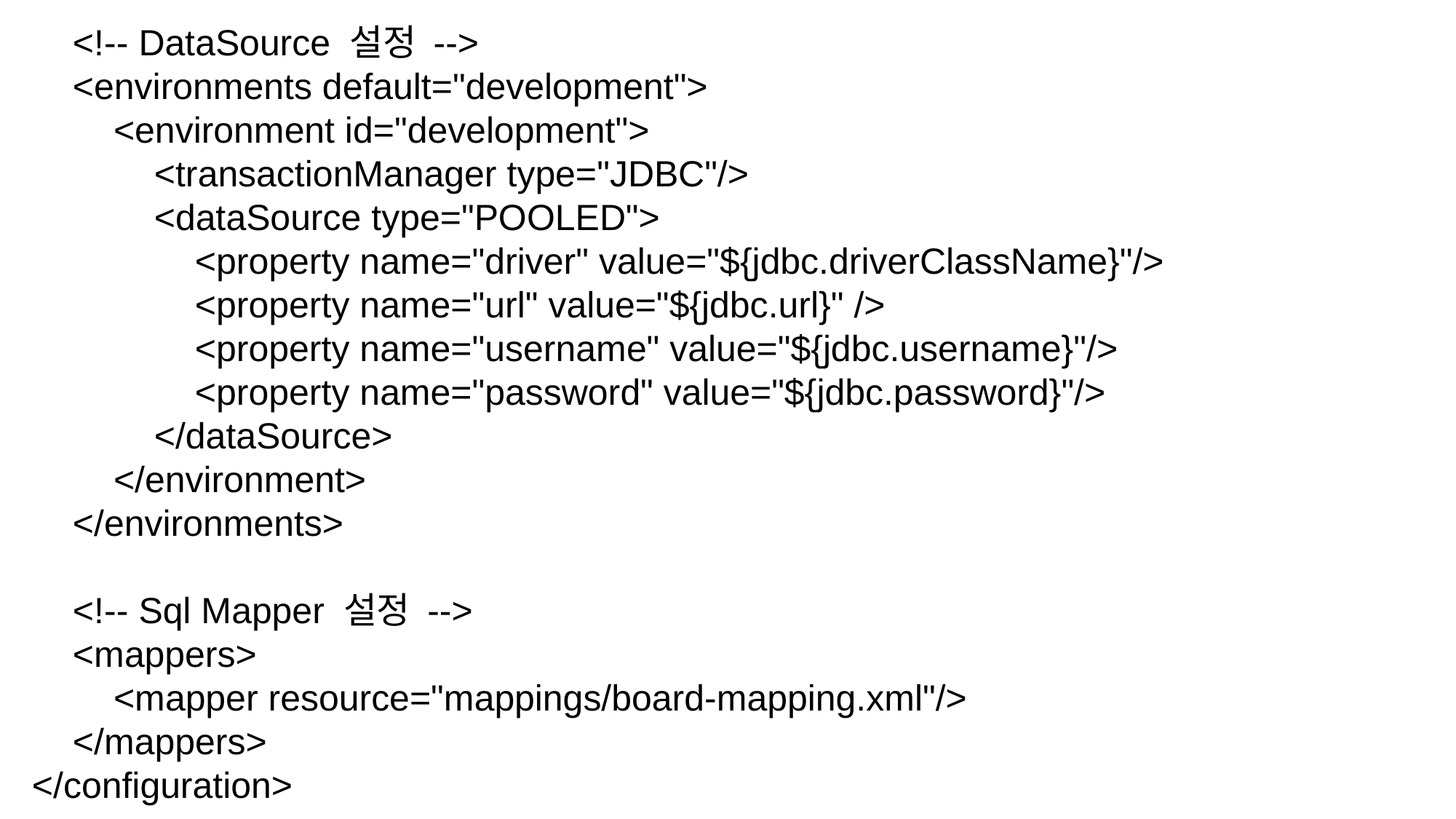

<!-- DataSource 설정 -->
    <environments default="development">
        <environment id="development">
            <transactionManager type="JDBC"/>
            <dataSource type="POOLED">
                <property name="driver" value="${jdbc.driverClassName}"/>
                <property name="url" value="${jdbc.url}" />
                <property name="username" value="${jdbc.username}"/>
                <property name="password" value="${jdbc.password}"/>
            </dataSource>
        </environment>
    </environments>

    <!-- Sql Mapper 설정 -->
    <mappers>
        <mapper resource="mappings/board-mapping.xml"/>
    </mappers>
</configuration>